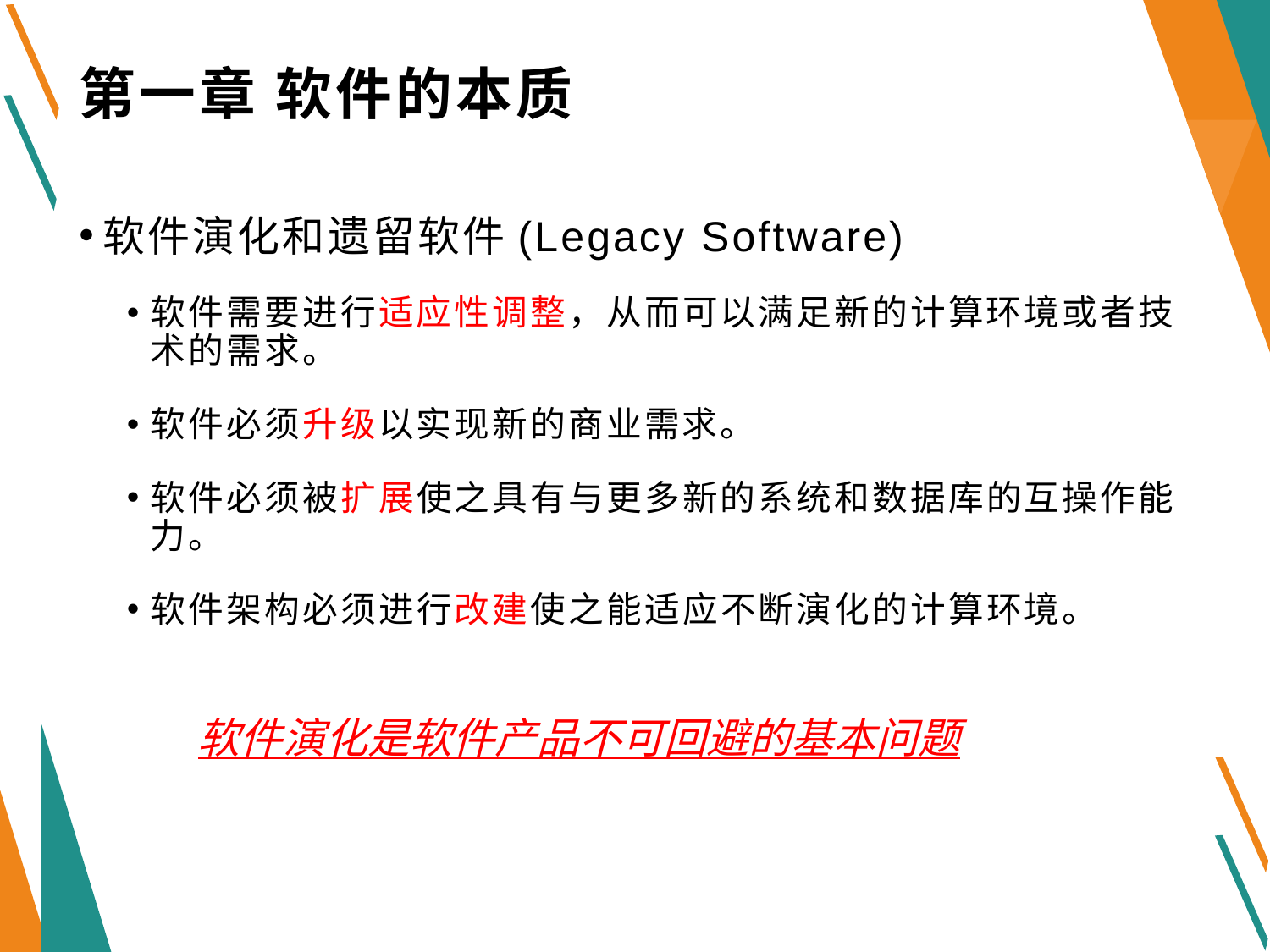

# 第一章 软件的本质
软件演化和遗留软件(Legacy Software)
软件需要进行适应性调整，从而可以满足新的计算环境或者技术的需求。
软件必须升级以实现新的商业需求。
软件必须被扩展使之具有与更多新的系统和数据库的互操作能力。
软件架构必须进行改建使之能适应不断演化的计算环境。

软件演化是软件产品不可回避的基本问题